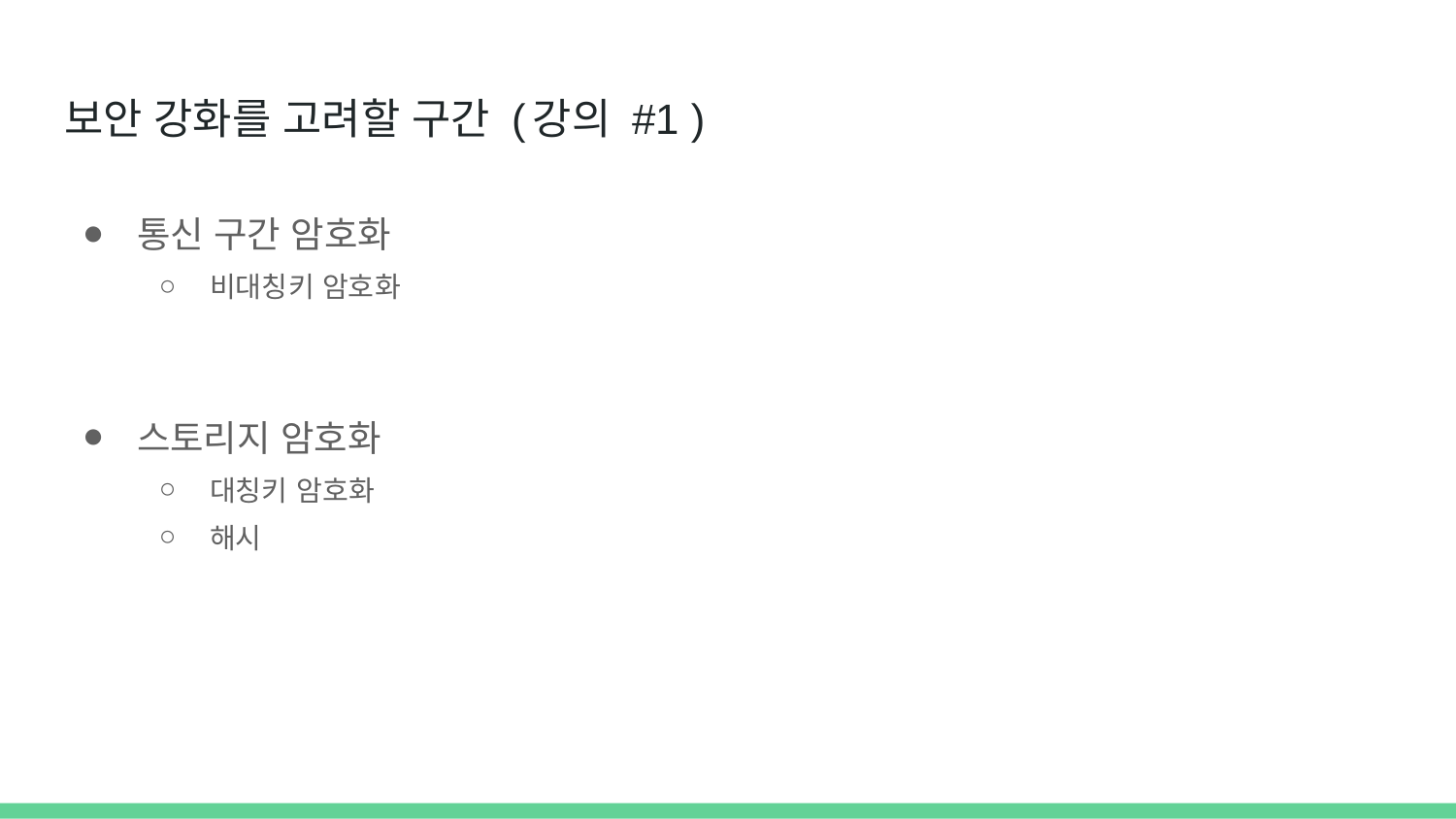

# 보안 강화를 고려할 구간 (강의 #1 )
통신 구간 암호화
비대칭키 암호화

스토리지 암호화
대칭키 암호화
해시